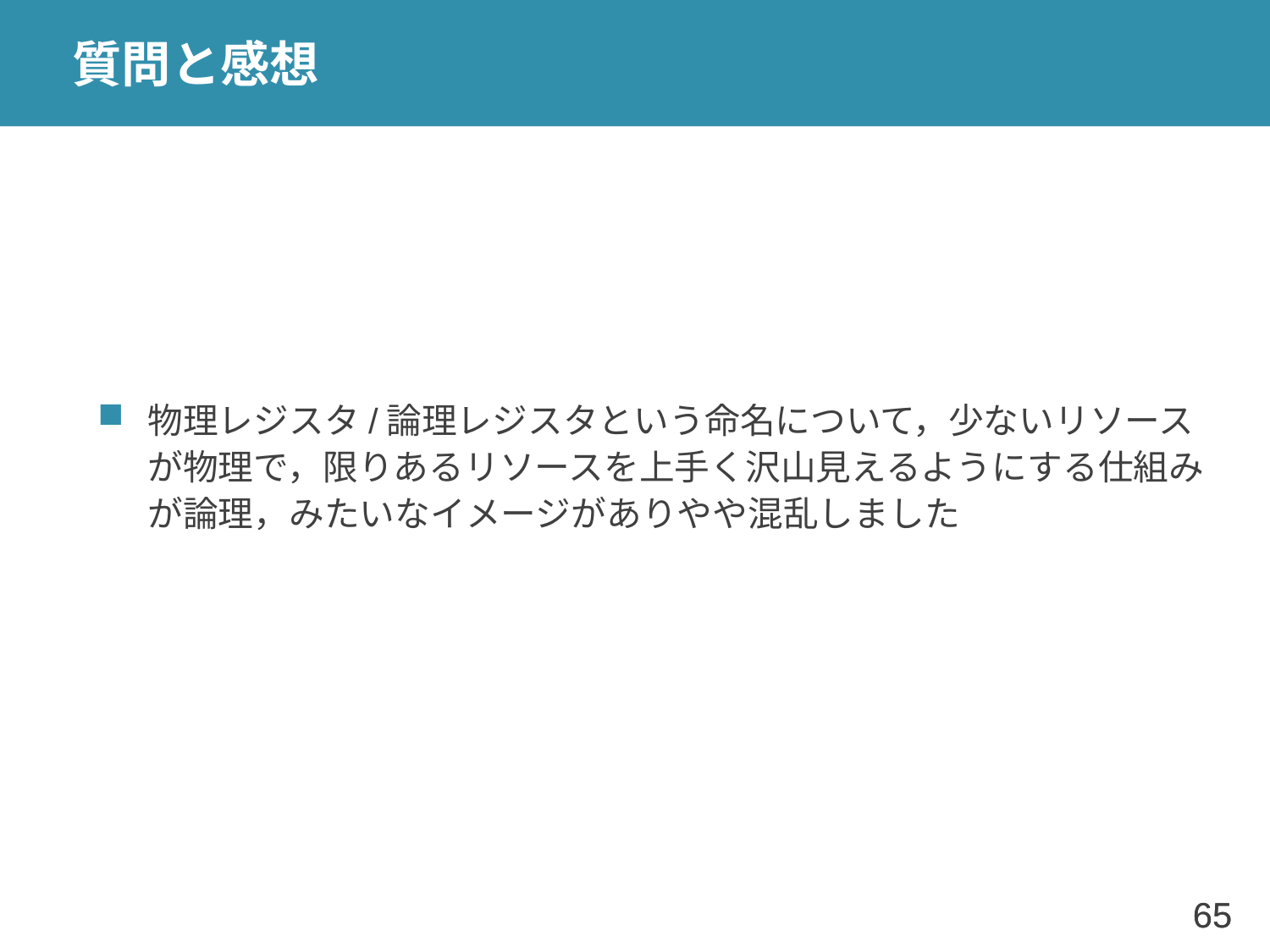

# 質問と感想
物理レジスタ/論理レジスタという命名について，少ないリソースが物理で，限りあるリソースを上手く沢山見えるようにする仕組みが論理，みたいなイメージがありやや混乱しました